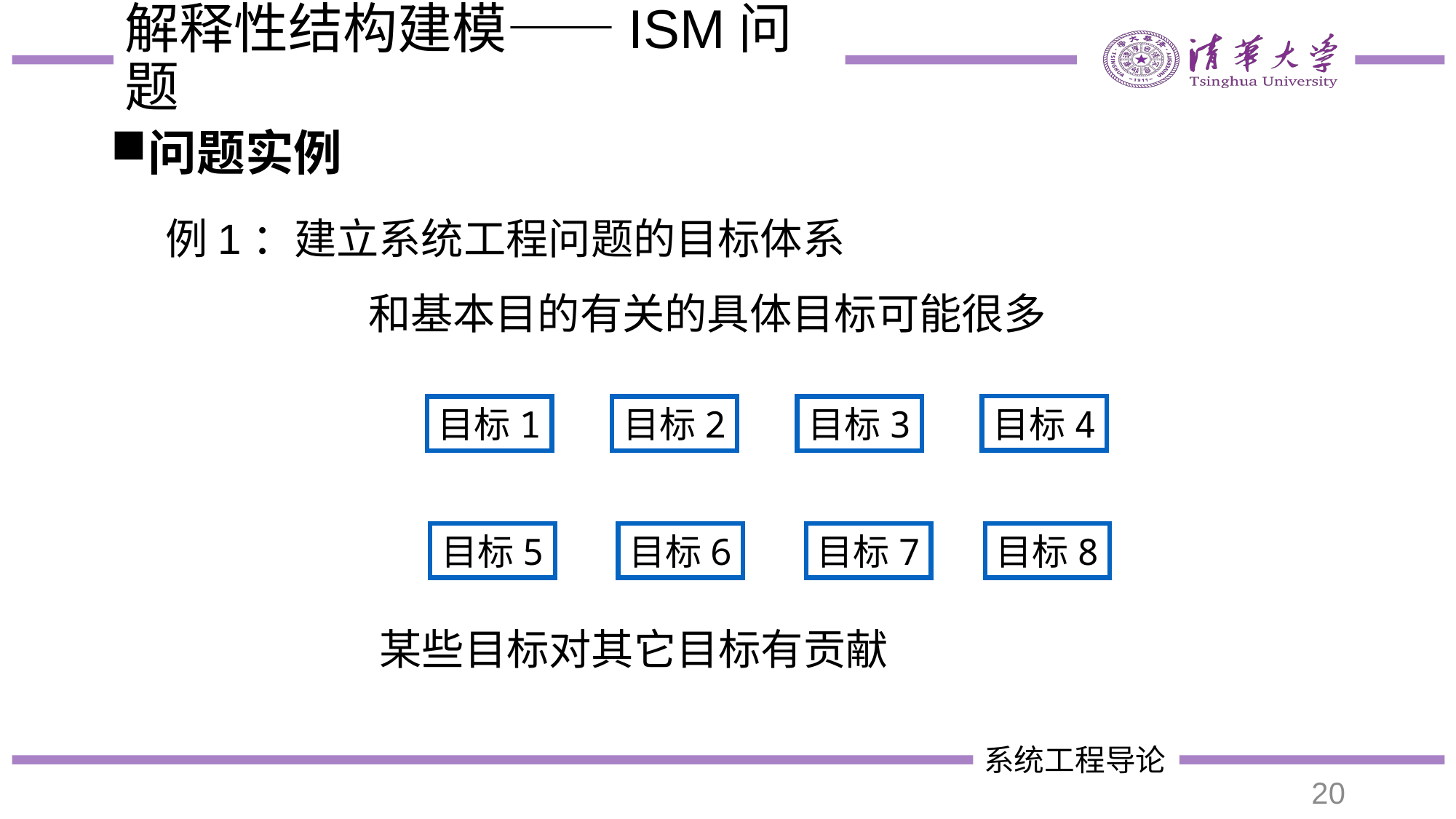

# 解释性结构建模——ISM问题
问题实例
例1：建立系统工程问题的目标体系

和基本目的有关的具体目标可能很多
目标4
目标1
目标2
目标3
目标5
目标6
目标7
目标8
某些目标对其它目标有贡献
20